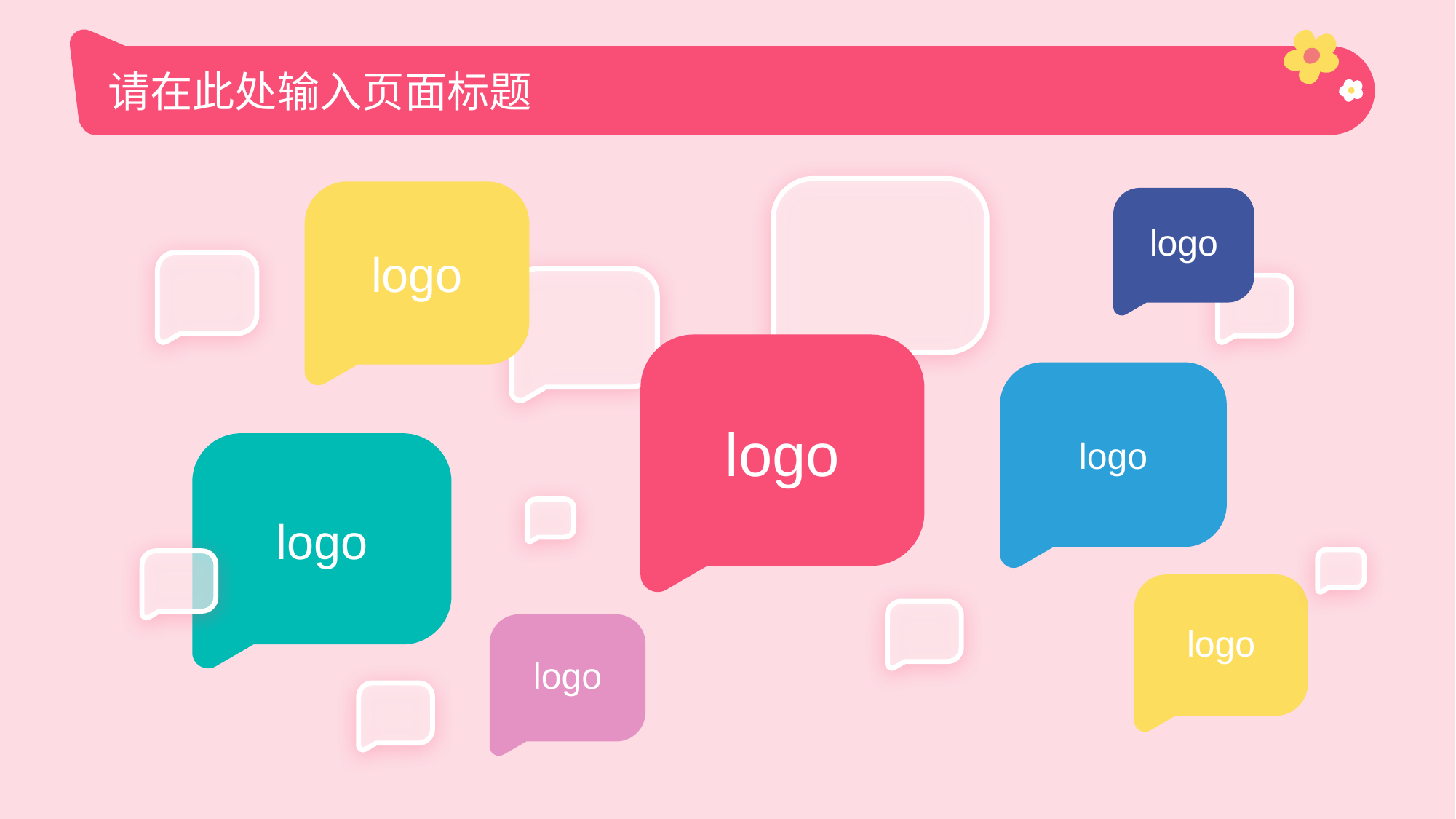

# 请在此处输入页面标题

logo
logo

logo
logo
logo

logo

logo